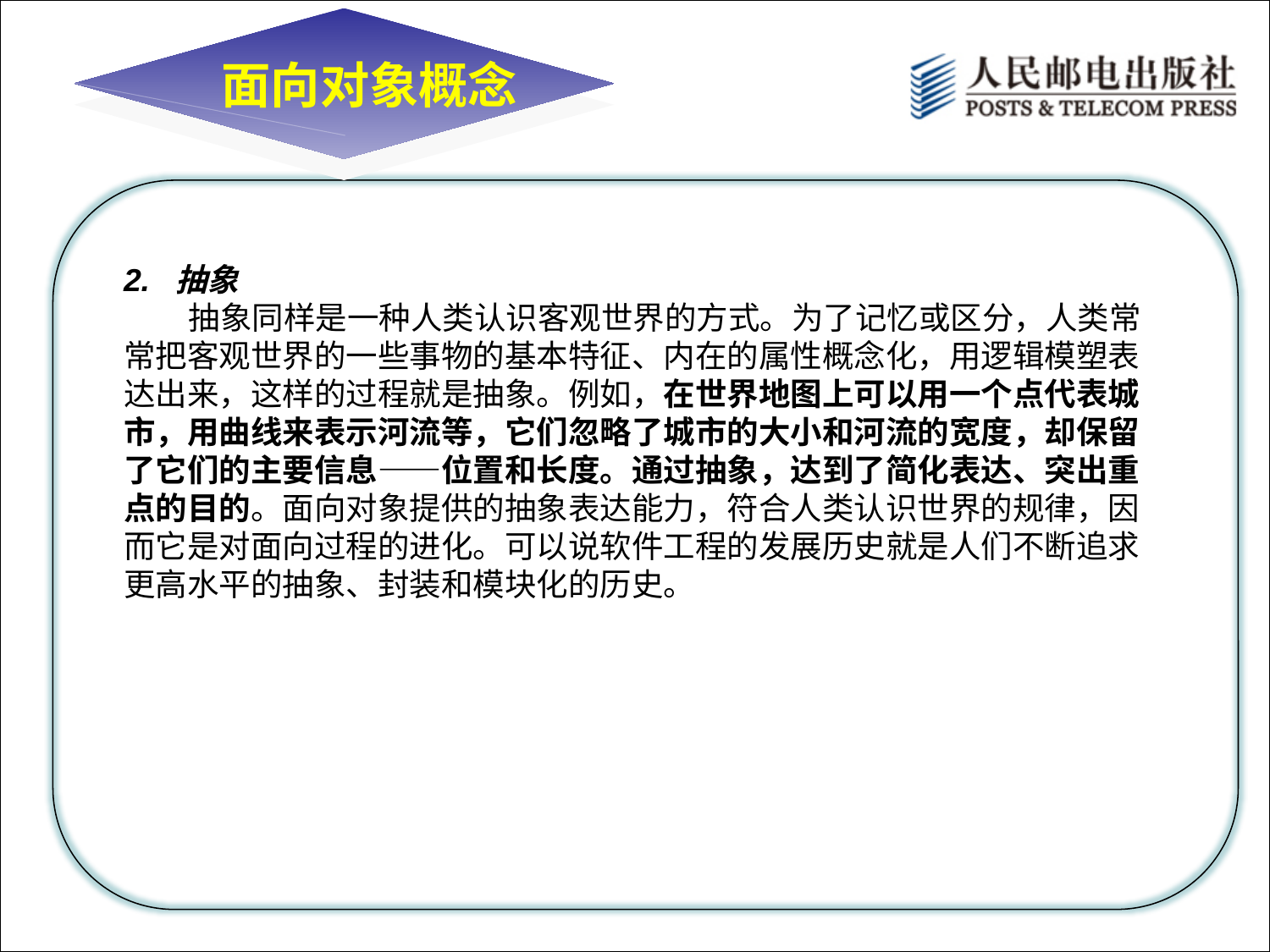

面向对象概念

2.  抽象
        抽象同样是一种人类认识客观世界的方式。为了记忆或区分，人类常常把客观世界的一些事物的基本特征、内在的属性概念化，用逻辑模塑表达出来，这样的过程就是抽象。例如，在世界地图上可以用一个点代表城市，用曲线来表示河流等，它们忽略了城市的大小和河流的宽度，却保留了它们的主要信息——位置和长度。通过抽象，达到了简化表达、突出重点的目的。面向对象提供的抽象表达能力，符合人类认识世界的规律，因而它是对面向过程的进化。可以说软件工程的发展历史就是人们不断追求更高水平的抽象、封装和模块化的历史。